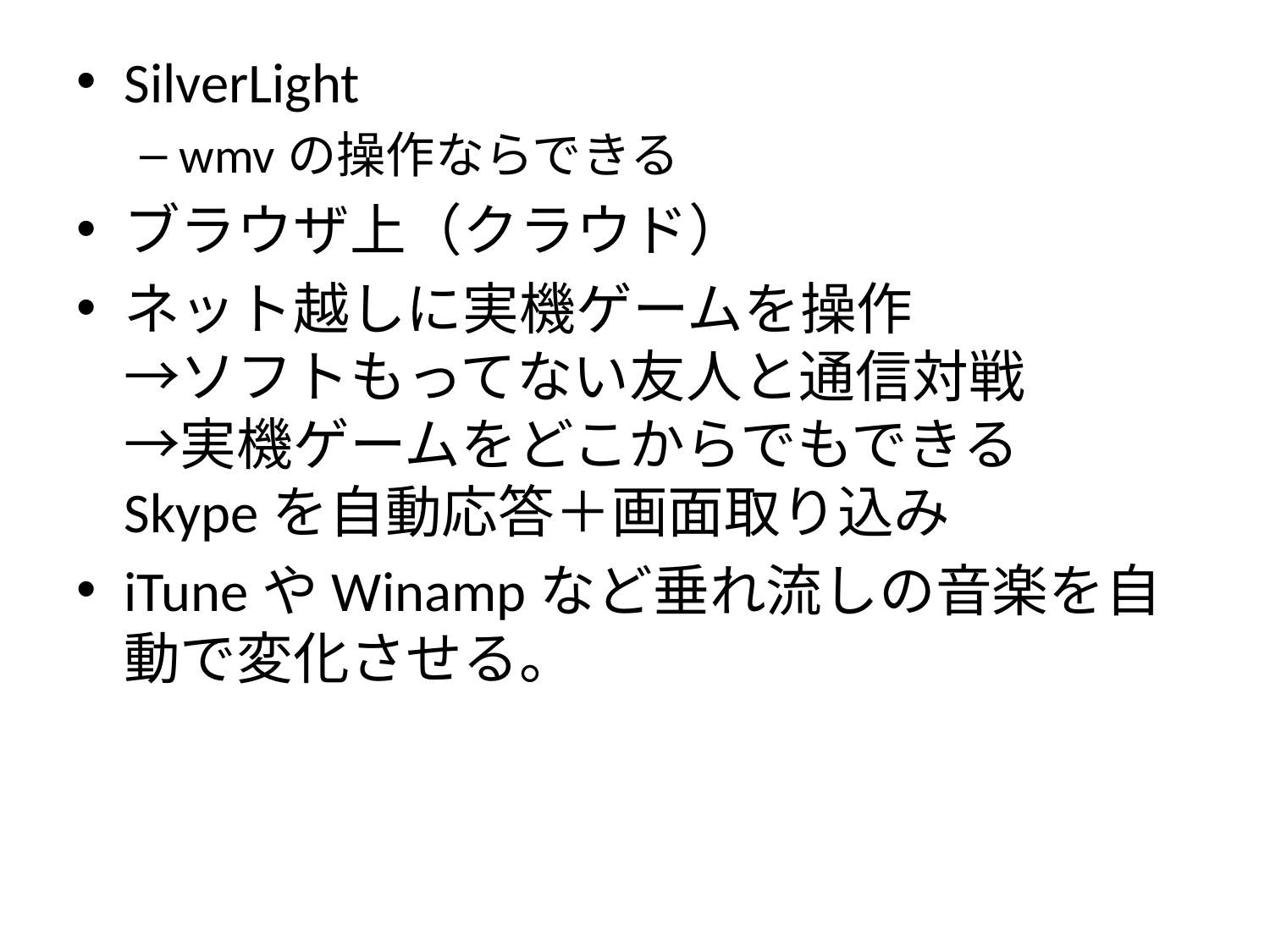

#
SilverLight
wmvの操作ならできる
ブラウザ上（クラウド）
ネット越しに実機ゲームを操作
→ソフトもってない友人と通信対戦
→実機ゲームをどこからでもできる
Skypeを自動応答＋画面取り込み
iTuneやWinampなど垂れ流しの音楽を自動で変化させる。